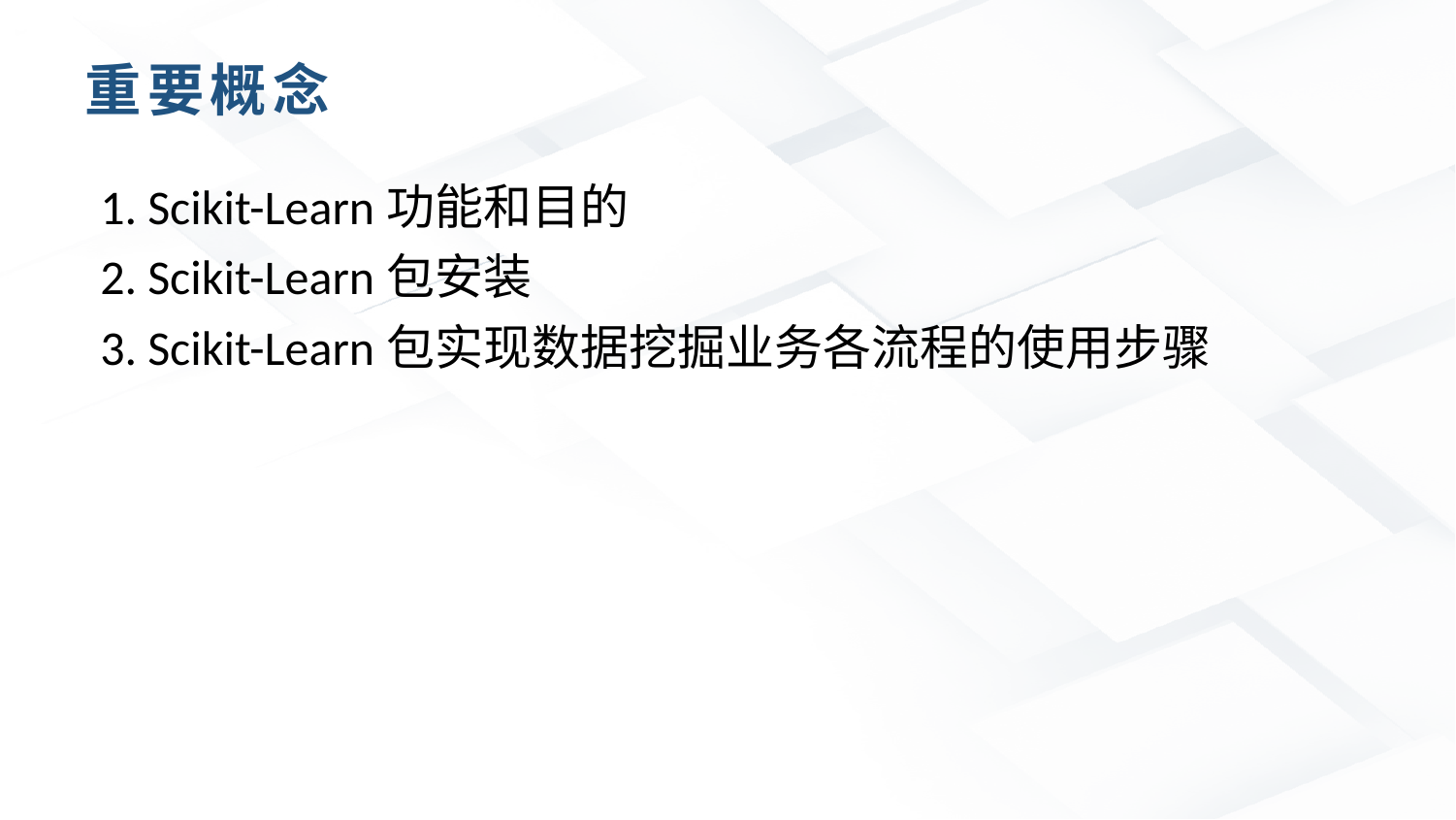

重要概念
1. Scikit-Learn功能和目的
2. Scikit-Learn包安装
3. Scikit-Learn包实现数据挖掘业务各流程的使用步骤